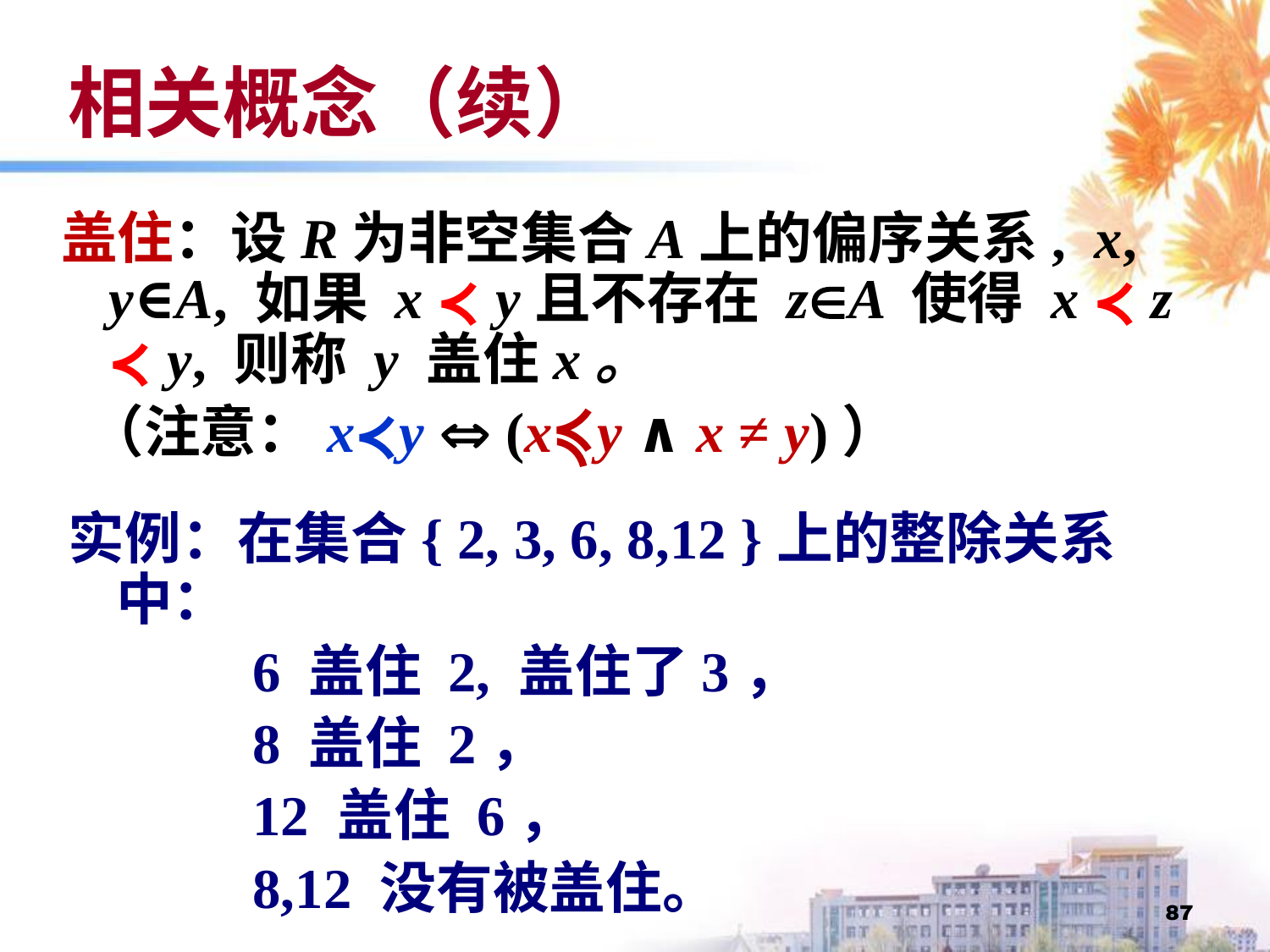

# 相关概念（续）
盖住：设R为非空集合A上的偏序关系,  x, y∈A, 如果 x ≺ y且不存在 z∈A 使得 x ≺ z ≺ y, 则称 y 盖住x。
 （注意：x≺y ⇔ (x≼y ∧ x ≠ y)）
实例：在集合{ 2, 3, 6, 8,12 }上的整除关系中：
             6 盖住 2, 盖住了3，
             8 盖住 2，
             12 盖住 6，
             8,12 没有被盖住。
87